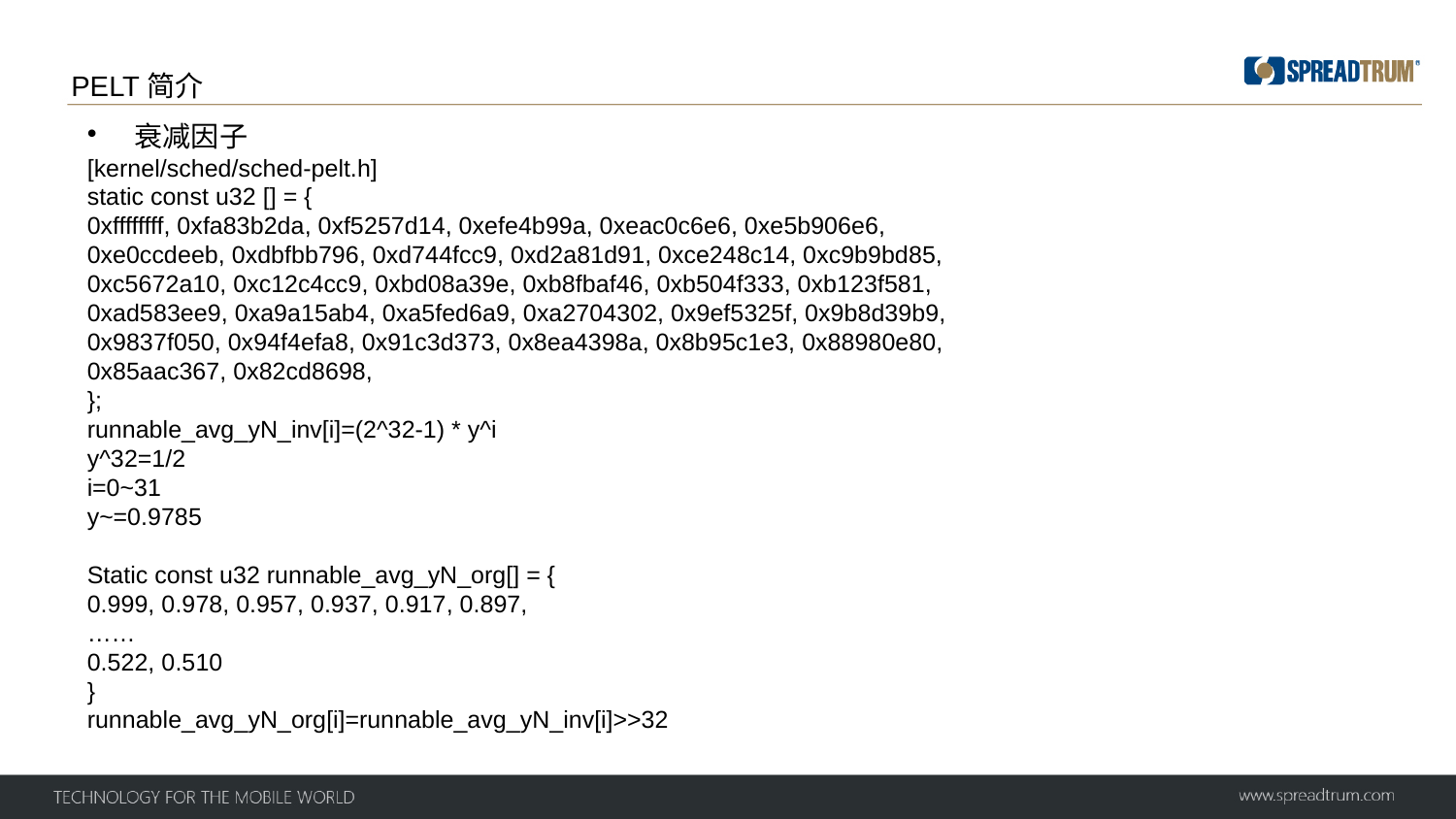

PELT简介
 衰减因子
[kernel/sched/sched-pelt.h]
static const u32 [] = {
0xffffffff, 0xfa83b2da, 0xf5257d14, 0xefe4b99a, 0xeac0c6e6, 0xe5b906e6,
0xe0ccdeeb, 0xdbfbb796, 0xd744fcc9, 0xd2a81d91, 0xce248c14, 0xc9b9bd85,
0xc5672a10, 0xc12c4cc9, 0xbd08a39e, 0xb8fbaf46, 0xb504f333, 0xb123f581,
0xad583ee9, 0xa9a15ab4, 0xa5fed6a9, 0xa2704302, 0x9ef5325f, 0x9b8d39b9,
0x9837f050, 0x94f4efa8, 0x91c3d373, 0x8ea4398a, 0x8b95c1e3, 0x88980e80,
0x85aac367, 0x82cd8698,
};
runnable_avg_yN_inv[i]=(2^32-1) * y^i
y^32=1/2
i=0~31
y~=0.9785

Static const u32 runnable_avg_yN_org[] = {
0.999, 0.978, 0.957, 0.937, 0.917, 0.897,
……
0.522, 0.510
}
runnable_avg_yN_org[i]=runnable_avg_yN_inv[i]>>32